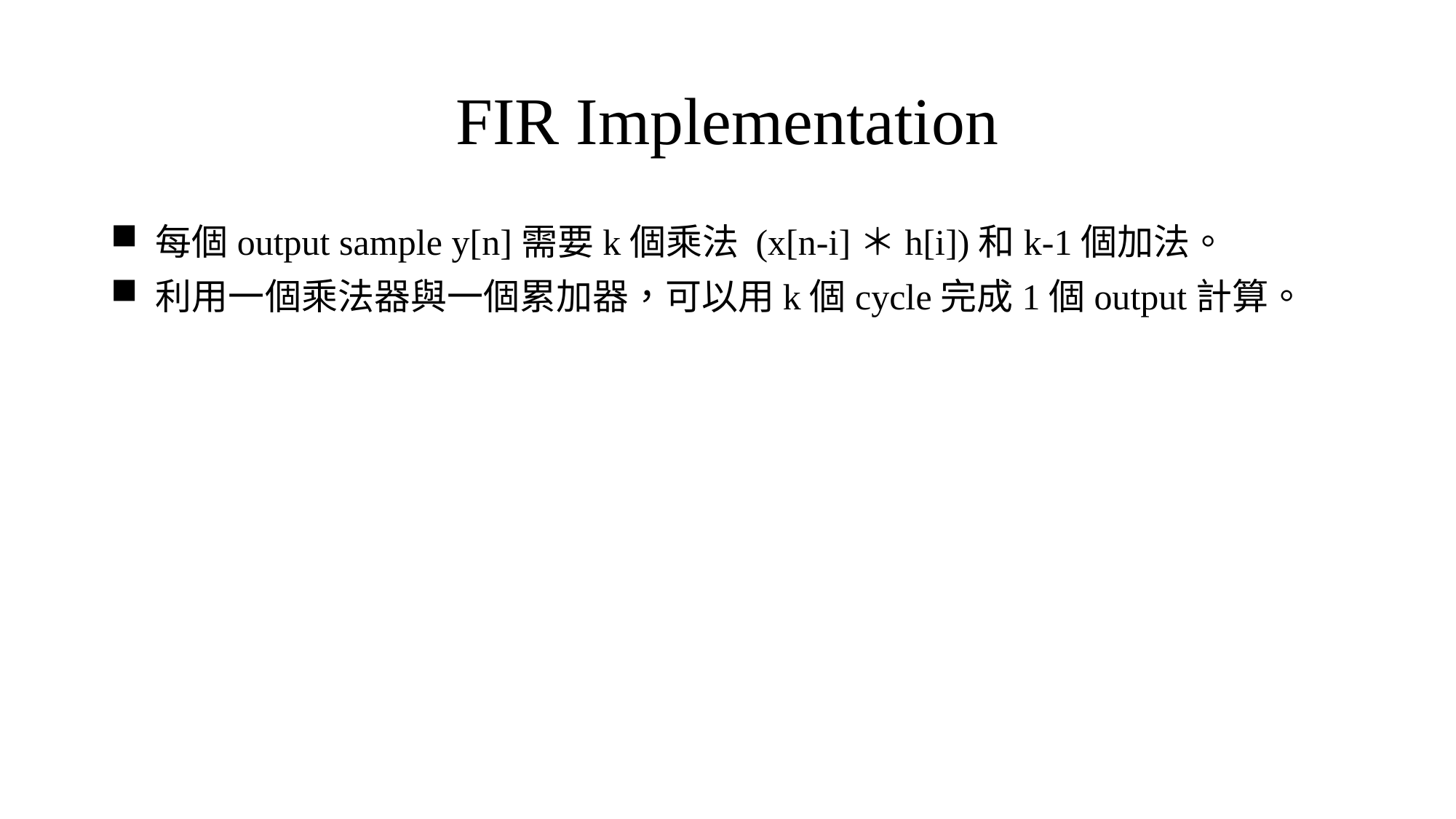

# FIR Implementation
 每個output sample y[n]需要k個乘法 (x[n-i]＊h[i])和k-1個加法。
 利用一個乘法器與一個累加器，可以用k個cycle完成1個output計算。